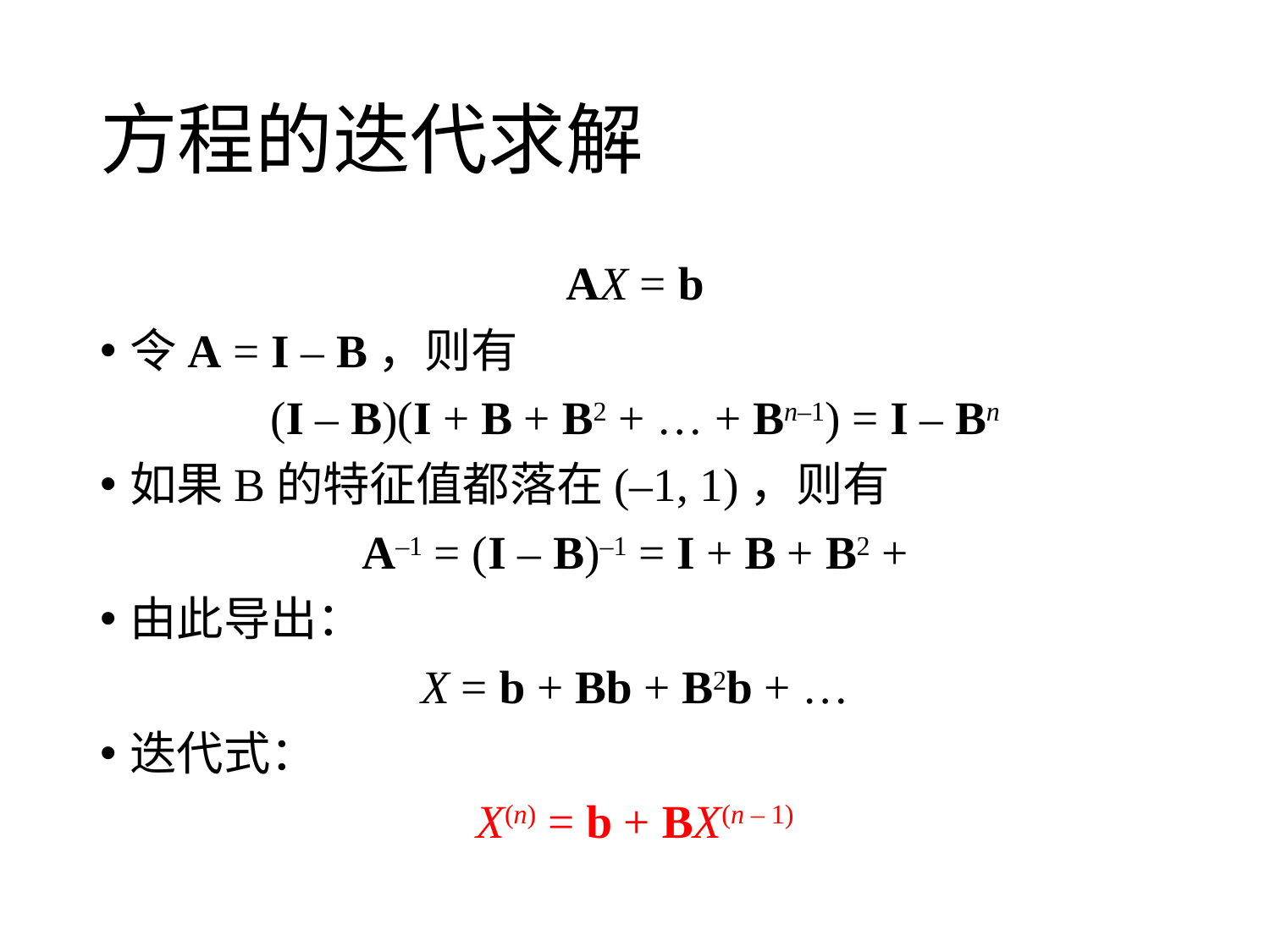

# 方程的迭代求解
AX = b
令A = I – B，则有
(I – B)(I + B + B2 + … + Bn–1) = I – Bn
如果B的特征值都落在(–1, 1)，则有
A–1 = (I – B)–1 = I + B + B2 +
由此导出：
X = b + Bb + B2b + …
迭代式：
X(n) = b + BX(n – 1)